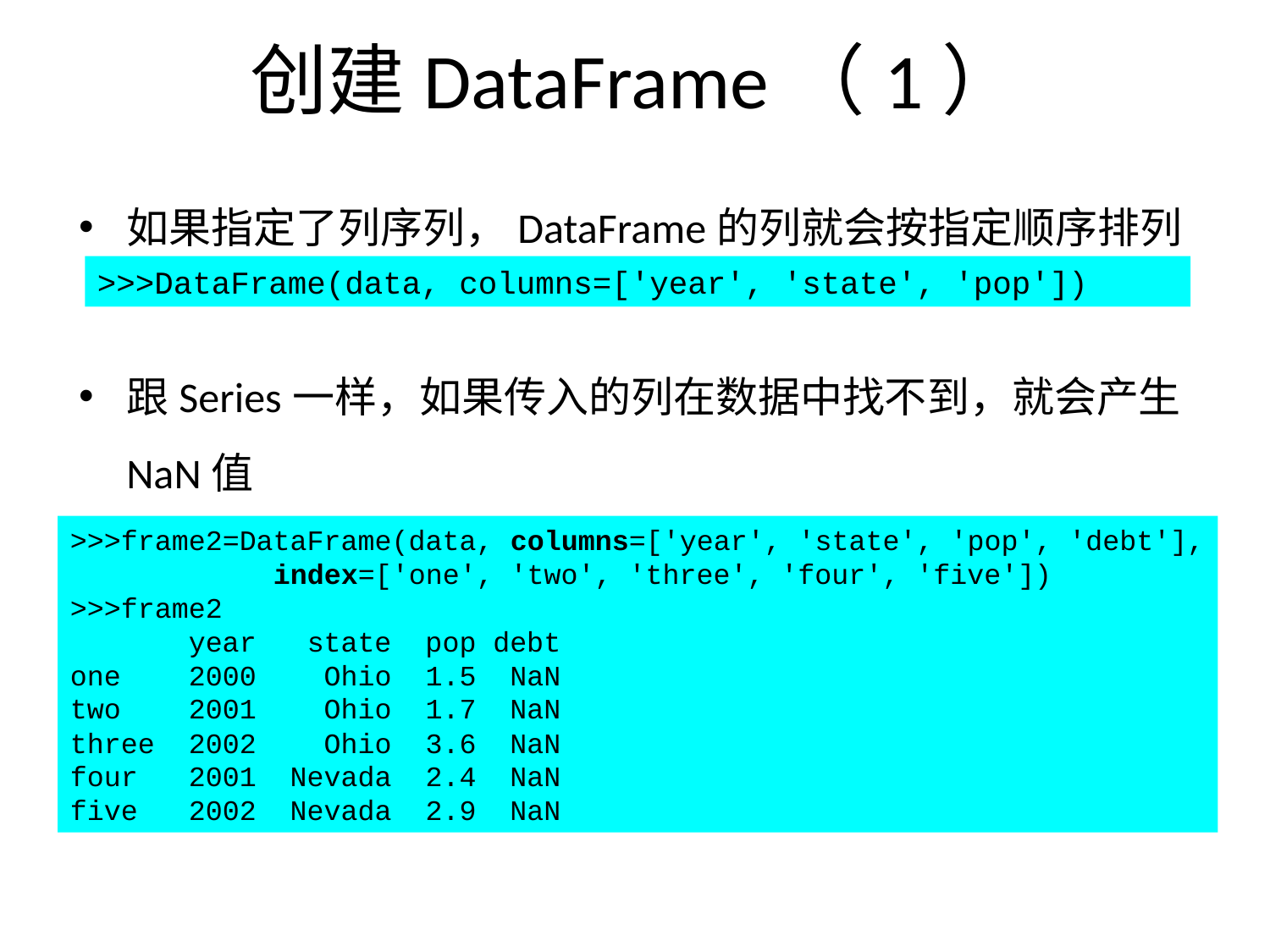

# 创建DataFrame（1）
如果指定了列序列，DataFrame的列就会按指定顺序排列

跟Series一样，如果传入的列在数据中找不到，就会产生NaN值
>>>DataFrame(data, columns=['year', 'state', 'pop'])
>>>frame2=DataFrame(data, columns=['year', 'state', 'pop', 'debt'],
            index=['one', 'two', 'three', 'four', 'five'])
>>>frame2
       year   state  pop debt
one    2000    Ohio  1.5  NaN
two    2001    Ohio  1.7  NaN
three  2002    Ohio  3.6  NaN
four   2001  Nevada  2.4  NaN
five   2002  Nevada  2.9  NaN